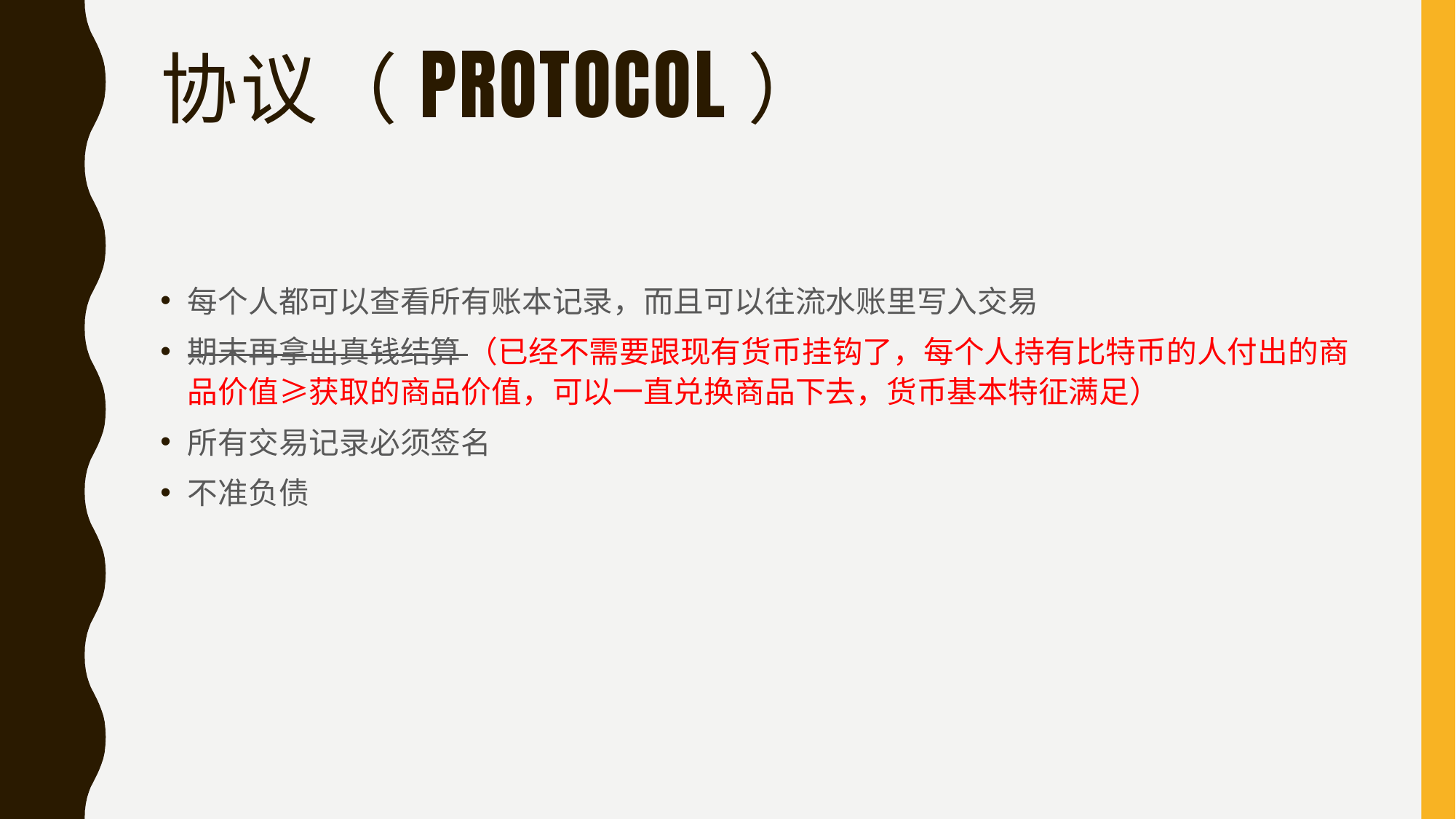

# 协议（Protocol）
每个人都可以查看所有账本记录，而且可以往流水账里写入交易
期末再拿出真钱结算 （已经不需要跟现有货币挂钩了，每个人持有比特币的人付出的商品价值≥获取的商品价值，可以一直兑换商品下去，货币基本特征满足）
所有交易记录必须签名
不准负债